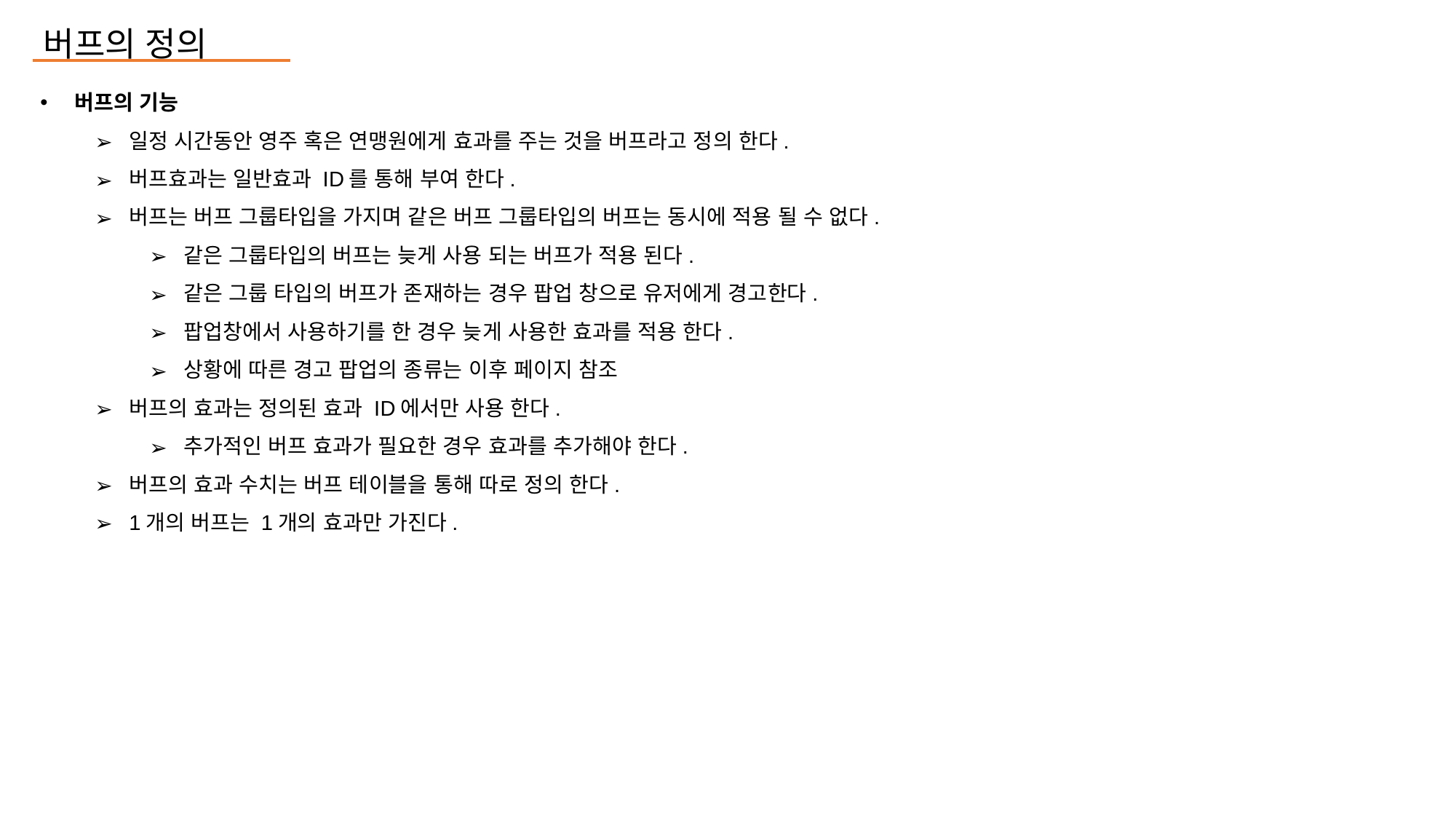

버프의 정의
버프의 기능
일정 시간동안 영주 혹은 연맹원에게 효과를 주는 것을 버프라고 정의 한다.
버프효과는 일반효과 ID를 통해 부여 한다.
버프는 버프 그룹타입을 가지며 같은 버프 그룹타입의 버프는 동시에 적용 될 수 없다.
같은 그룹타입의 버프는 늦게 사용 되는 버프가 적용 된다.
같은 그룹 타입의 버프가 존재하는 경우 팝업 창으로 유저에게 경고한다.
팝업창에서 사용하기를 한 경우 늦게 사용한 효과를 적용 한다.
상황에 따른 경고 팝업의 종류는 이후 페이지 참조
버프의 효과는 정의된 효과 ID에서만 사용 한다.
추가적인 버프 효과가 필요한 경우 효과를 추가해야 한다.
버프의 효과 수치는 버프 테이블을 통해 따로 정의 한다.
1개의 버프는 1개의 효과만 가진다.